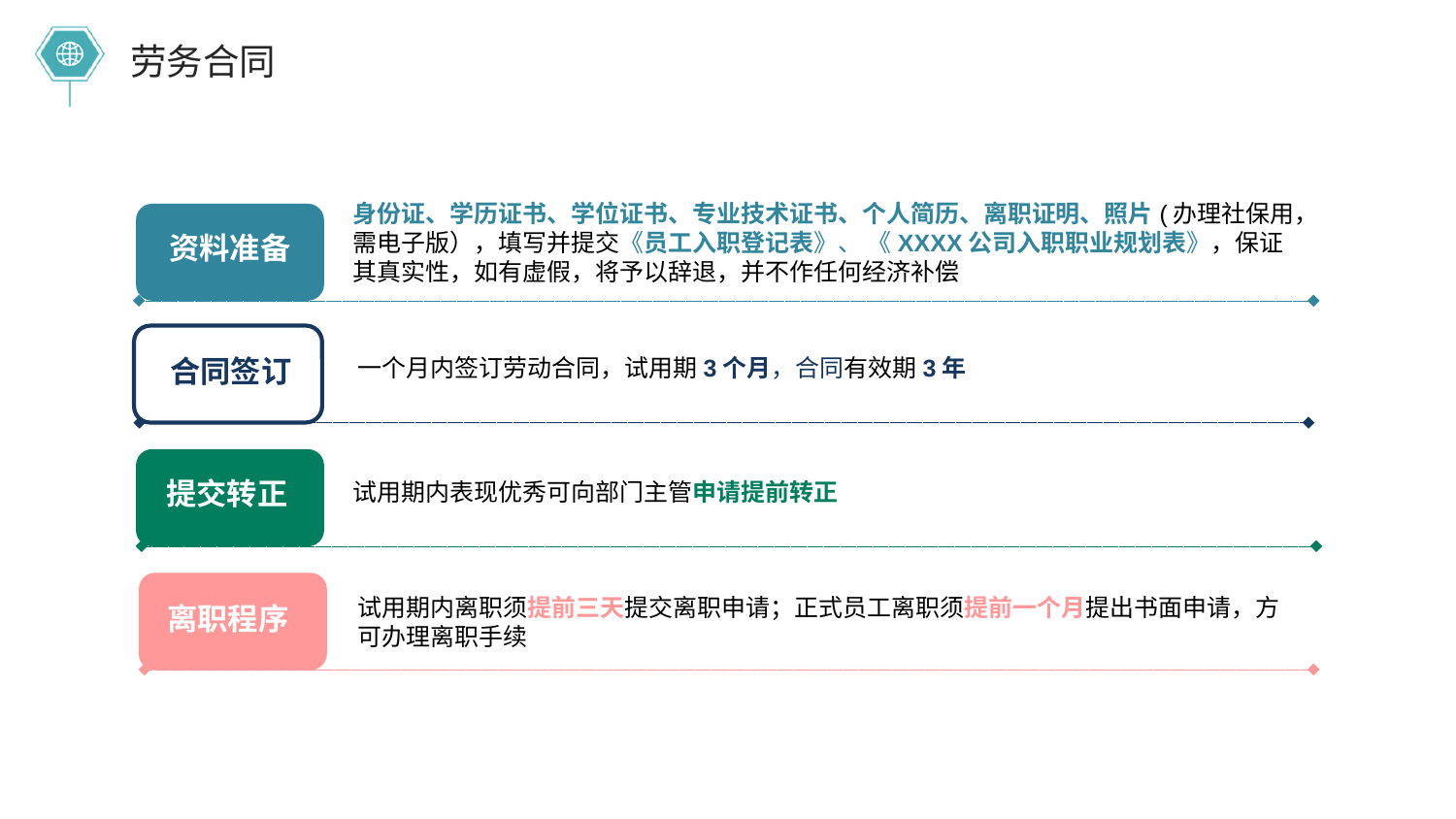

劳务合同
身份证、学历证书、学位证书、专业技术证书、个人简历、离职证明、照片(办理社保用，需电子版），填写并提交《员工入职登记表》、 《XXXX公司入职职业规划表》，保证其真实性，如有虚假，将予以辞退，并不作任何经济补偿

资料准备

合同签订
一个月内签订劳动合同，试用期3个月，合同有效期3年

提交转正
试用期内表现优秀可向部门主管申请提前转正

试用期内离职须提前三天提交离职申请；正式员工离职须提前一个月提出书面申请，方可办理离职手续
离职程序